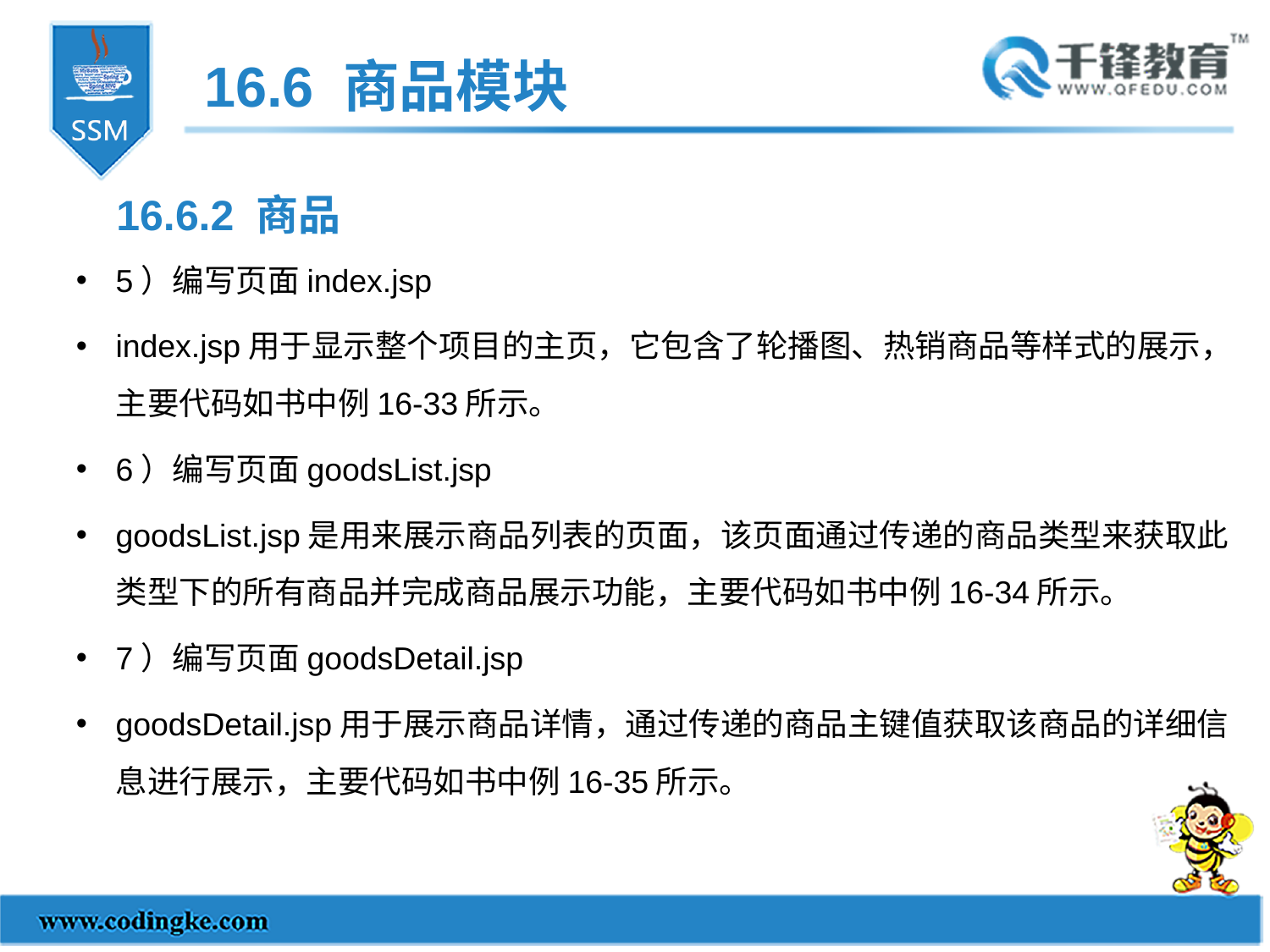

16.6 商品模块
16.6.2 商品
5）编写页面index.jsp
index.jsp用于显示整个项目的主页，它包含了轮播图、热销商品等样式的展示，主要代码如书中例16-33所示。
6）编写页面goodsList.jsp
goodsList.jsp是用来展示商品列表的页面，该页面通过传递的商品类型来获取此类型下的所有商品并完成商品展示功能，主要代码如书中例16-34所示。
7）编写页面goodsDetail.jsp
goodsDetail.jsp用于展示商品详情，通过传递的商品主键值获取该商品的详细信息进行展示，主要代码如书中例16-35所示。